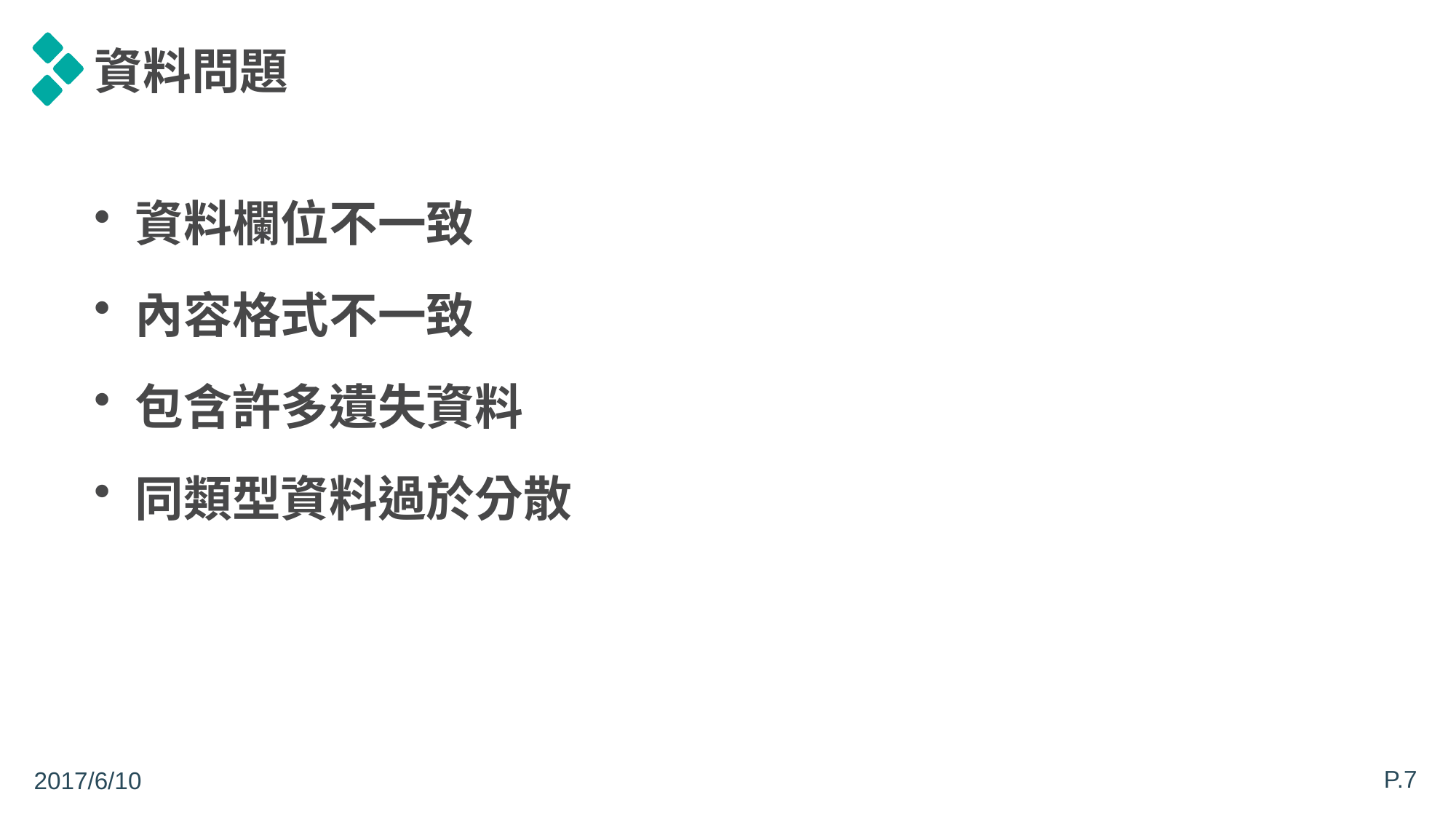

# 資料問題
資料欄位不一致
內容格式不一致
包含許多遺失資料
同類型資料過於分散

P.7

2017/6/10